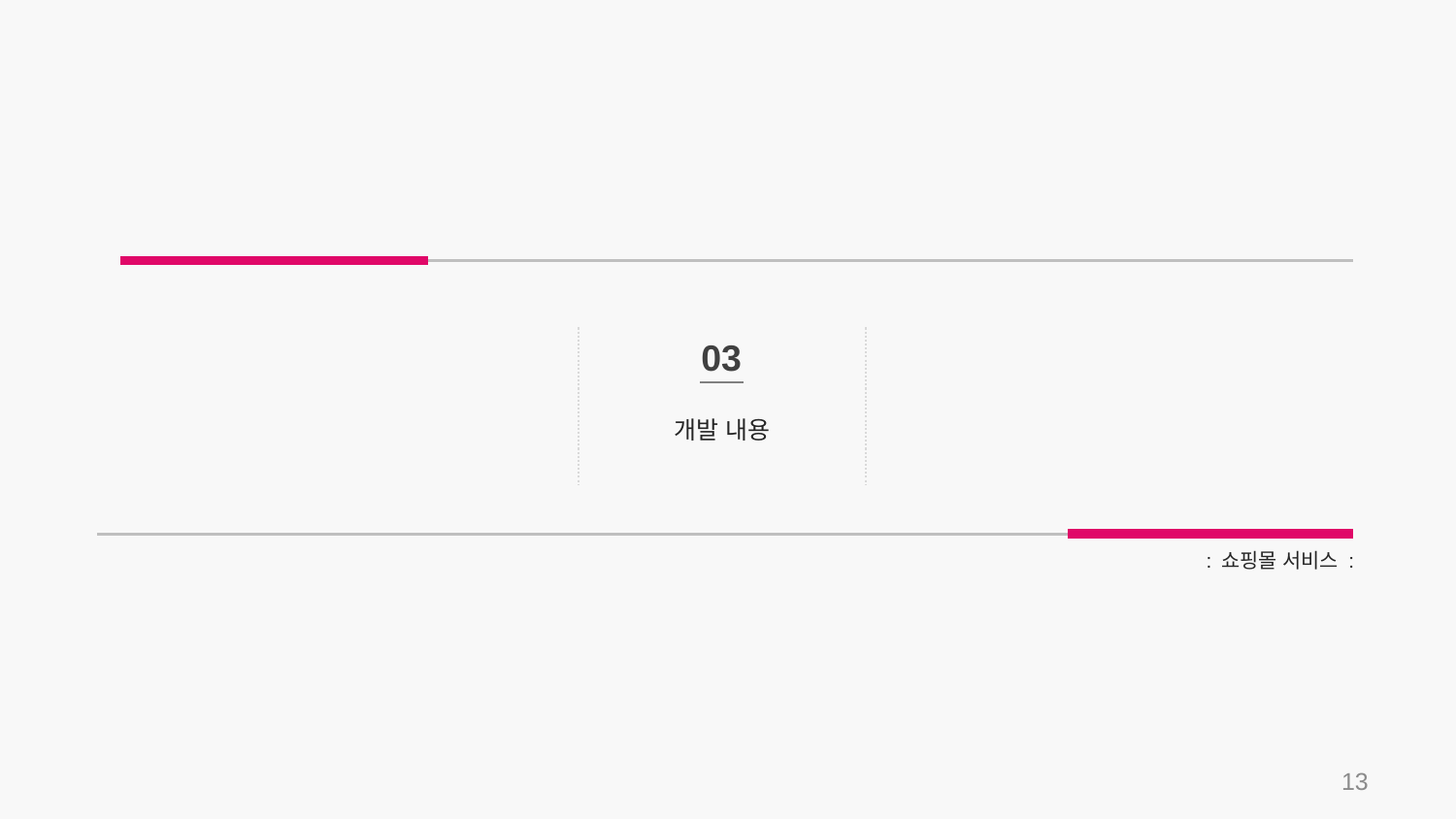

03
개발 내용
: 쇼핑몰 서비스 :
13